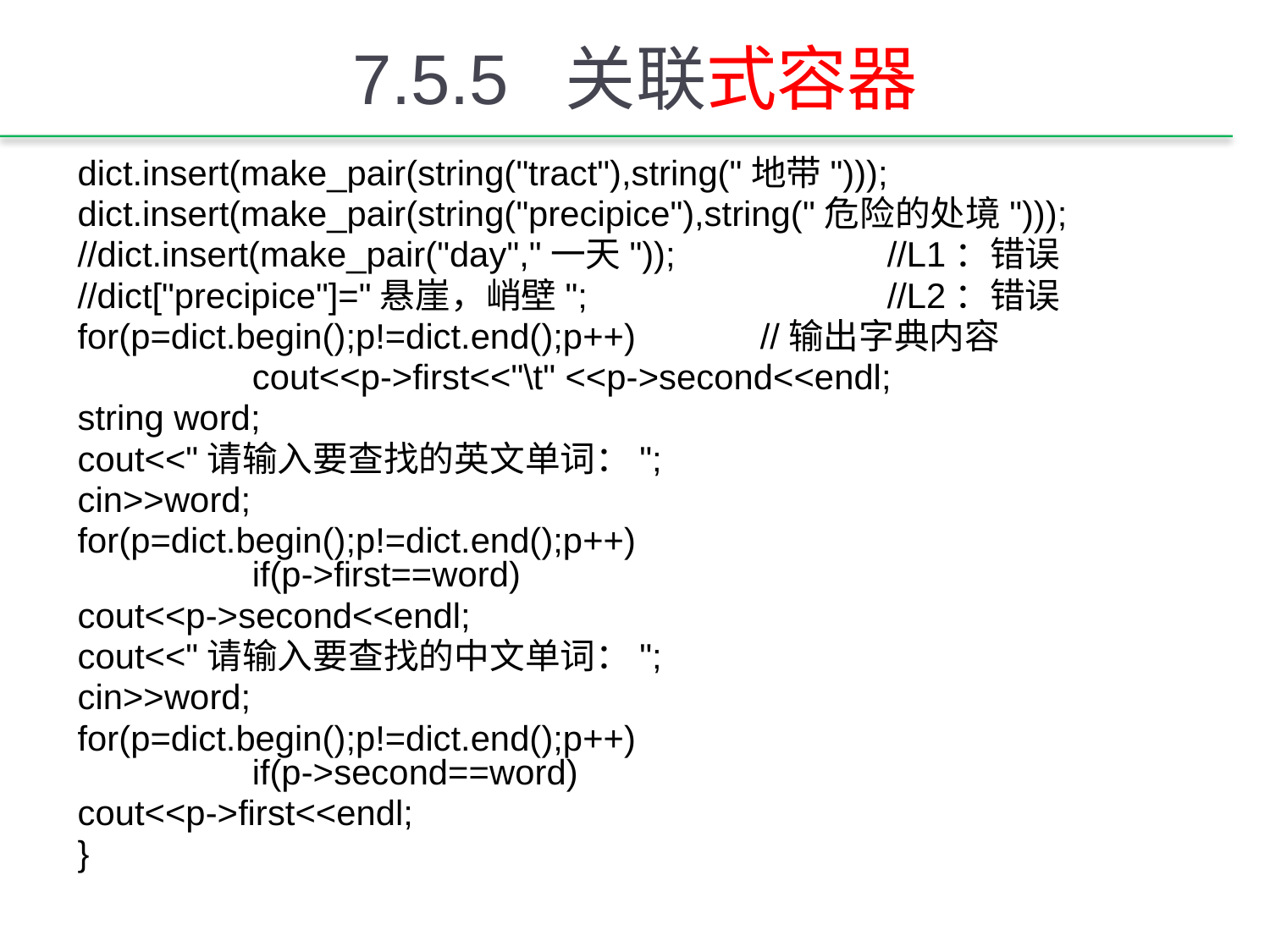

# 7.5.5  关联式容器
dict.insert(make_pair(string("tract"),string("地带")));
dict.insert(make_pair(string("precipice"),string("危险的处境")));
//dict.insert(make_pair("day","一天"));		//L1：错误
//dict["precipice"]="悬崖，峭壁";        		//L2：错误
for(p=dict.begin();p!=dict.end();p++)     	//输出字典内容
		cout<<p->first<<"\t" <<p->second<<endl;
string word;
cout<<"请输入要查找的英文单词：";
cin>>word;
for(p=dict.begin();p!=dict.end();p++)					if(p->first==word)
cout<<p->second<<endl;
cout<<"请输入要查找的中文单词：";
cin>>word;
for(p=dict.begin();p!=dict.end();p++)					if(p->second==word)
cout<<p->first<<endl;
}